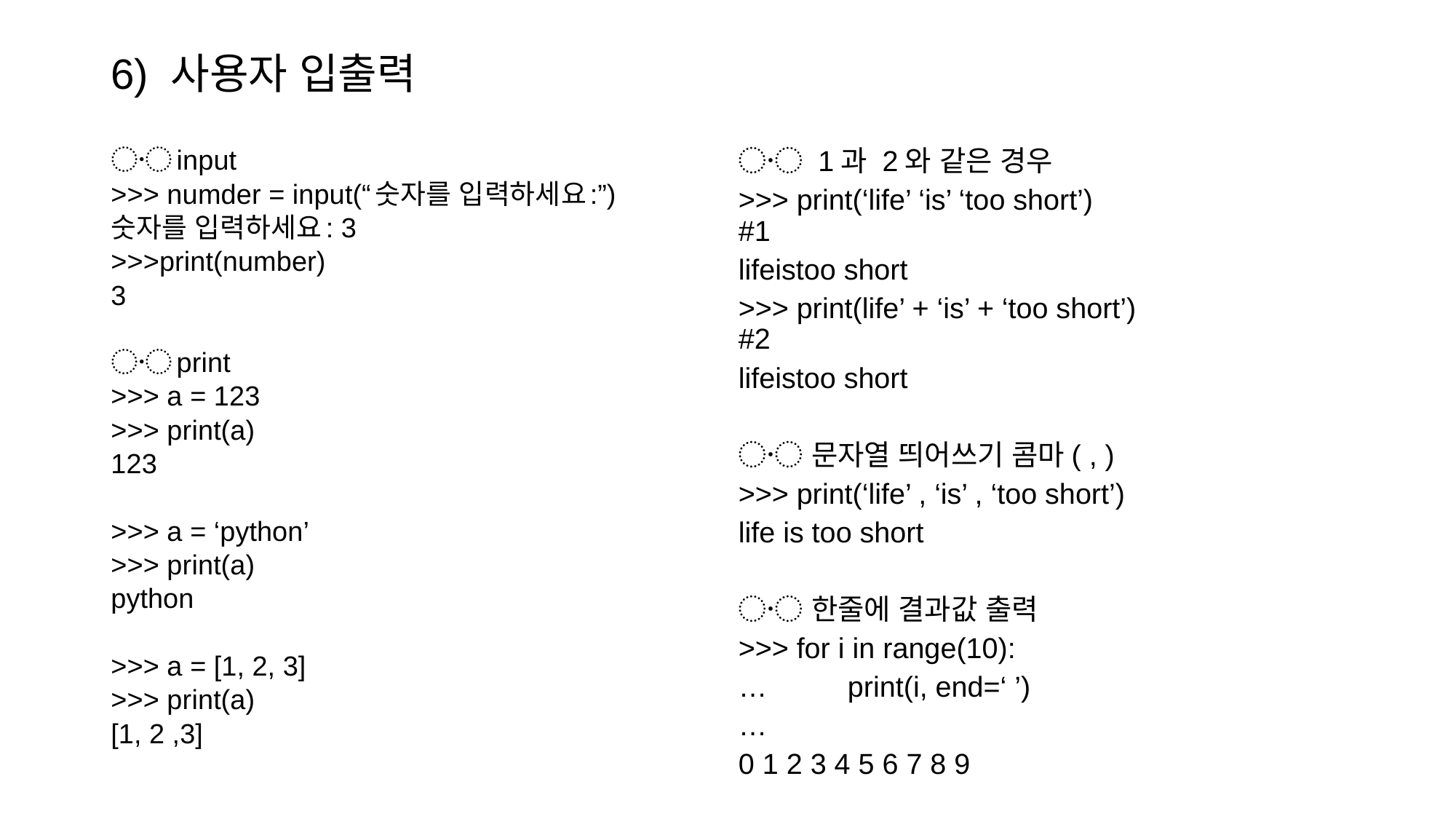

# 6) 사용자 입출력
〮input
>>> numder = input(“숫자를 입력하세요:”)
숫자를 입력하세요: 3
>>>print(number)
3

〮print
>>> a = 123
>>> print(a)
123

>>> a = ‘python’
>>> print(a)
python

>>> a = [1, 2, 3]
>>> print(a)
[1, 2 ,3]

〮 1과 2와 같은 경우
>>> print(‘life’ ‘is’ ‘too short’)		#1
lifeistoo short
>>> print(life’ + ‘is’ + ‘too short’)		#2
lifeistoo short

〮 문자열 띄어쓰기 콤마( , )
>>> print(‘life’ , ‘is’ , ‘too short’)
life is too short

〮 한줄에 결과값 출력
>>> for i in range(10):
…	print(i, end=‘ ’)
…
0 1 2 3 4 5 6 7 8 9